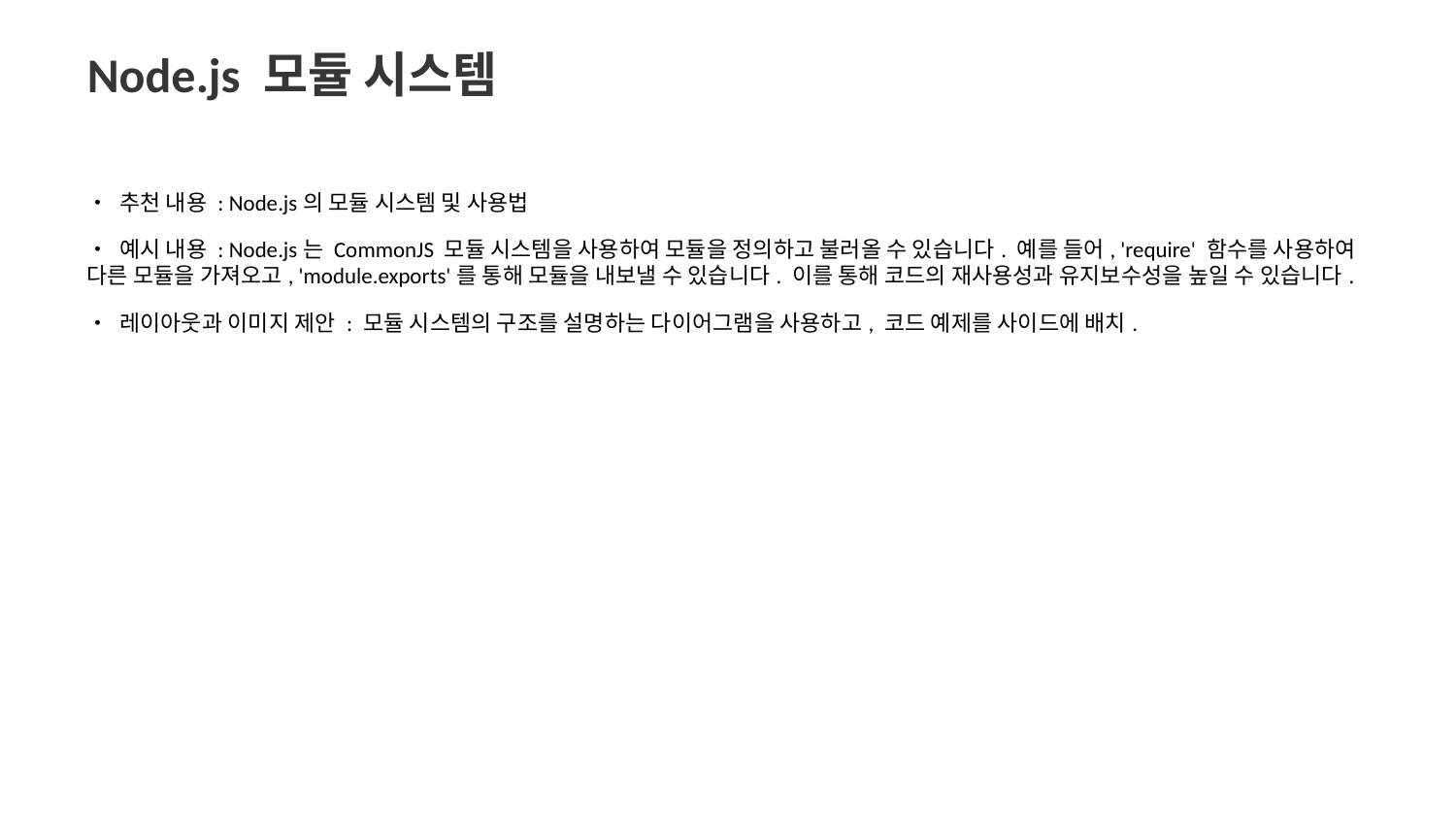

Node.js 모듈 시스템
• 추천 내용 : Node.js의 모듈 시스템 및 사용법
• 예시 내용 : Node.js는 CommonJS 모듈 시스템을 사용하여 모듈을 정의하고 불러올 수 있습니다. 예를 들어, 'require' 함수를 사용하여 다른 모듈을 가져오고, 'module.exports'를 통해 모듈을 내보낼 수 있습니다. 이를 통해 코드의 재사용성과 유지보수성을 높일 수 있습니다.
• 레이아웃과 이미지 제안 : 모듈 시스템의 구조를 설명하는 다이어그램을 사용하고, 코드 예제를 사이드에 배치.